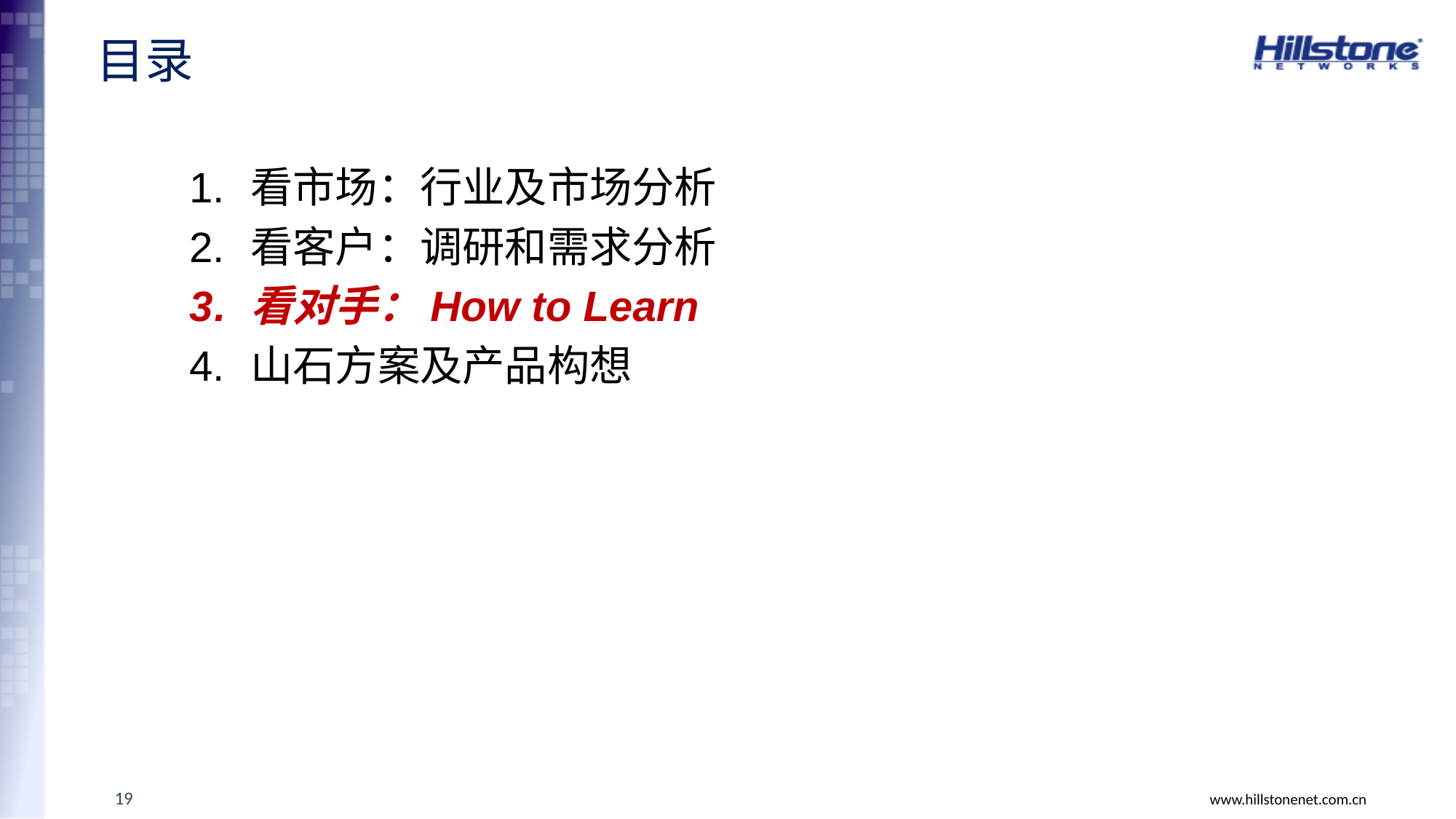

# 目录
看市场：行业及市场分析
看客户：调研和需求分析
看对手：How to Learn
山石方案及产品构想